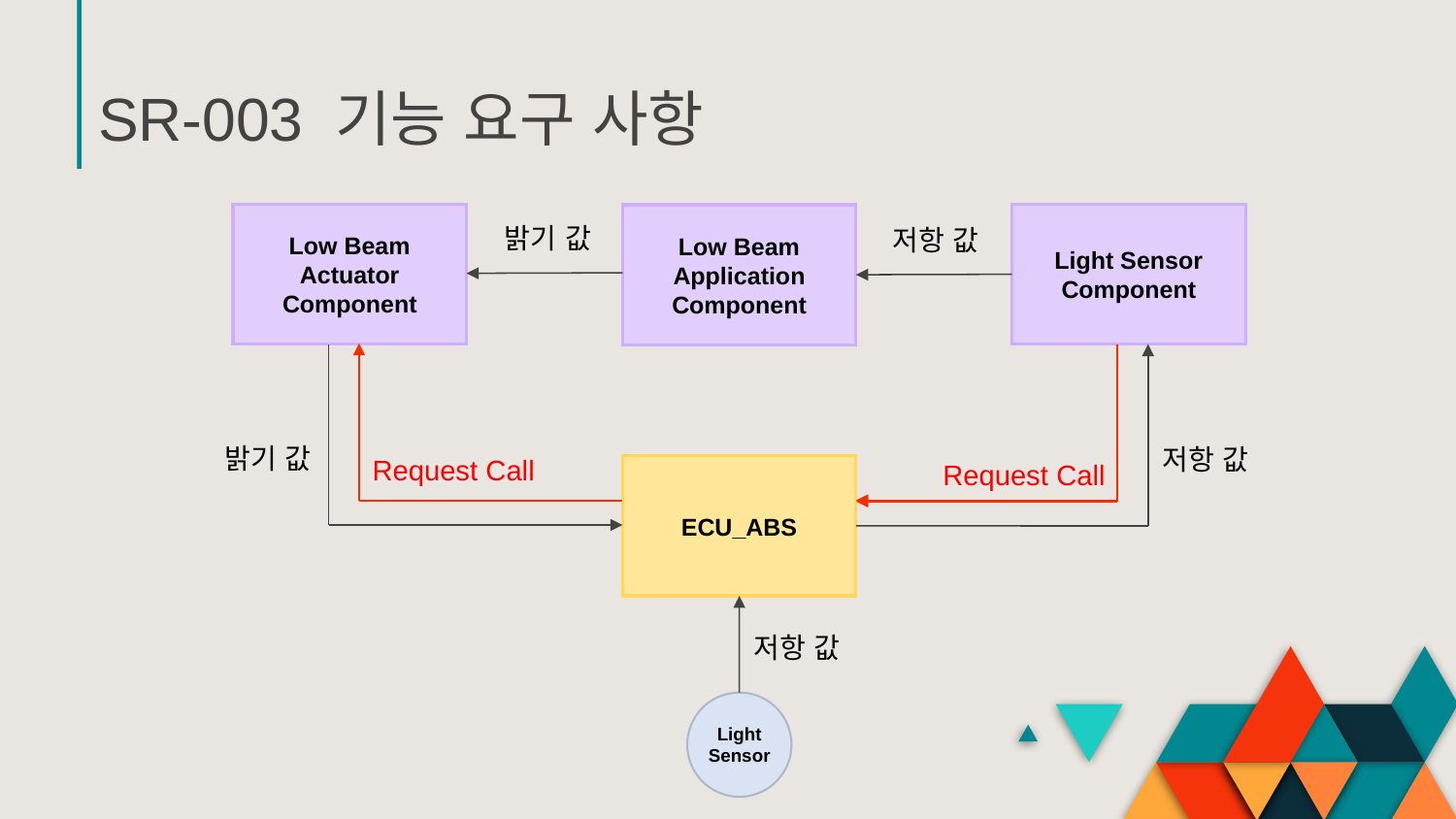

# SR-003 기능 요구 사항
Low Beam
Actuator Component
Light Sensor
Component
Low Beam Application Component
밝기 값
저항 값
밝기 값
저항 값
Request Call
Request Call
ECU_ABS
저항 값

Light
Sensor